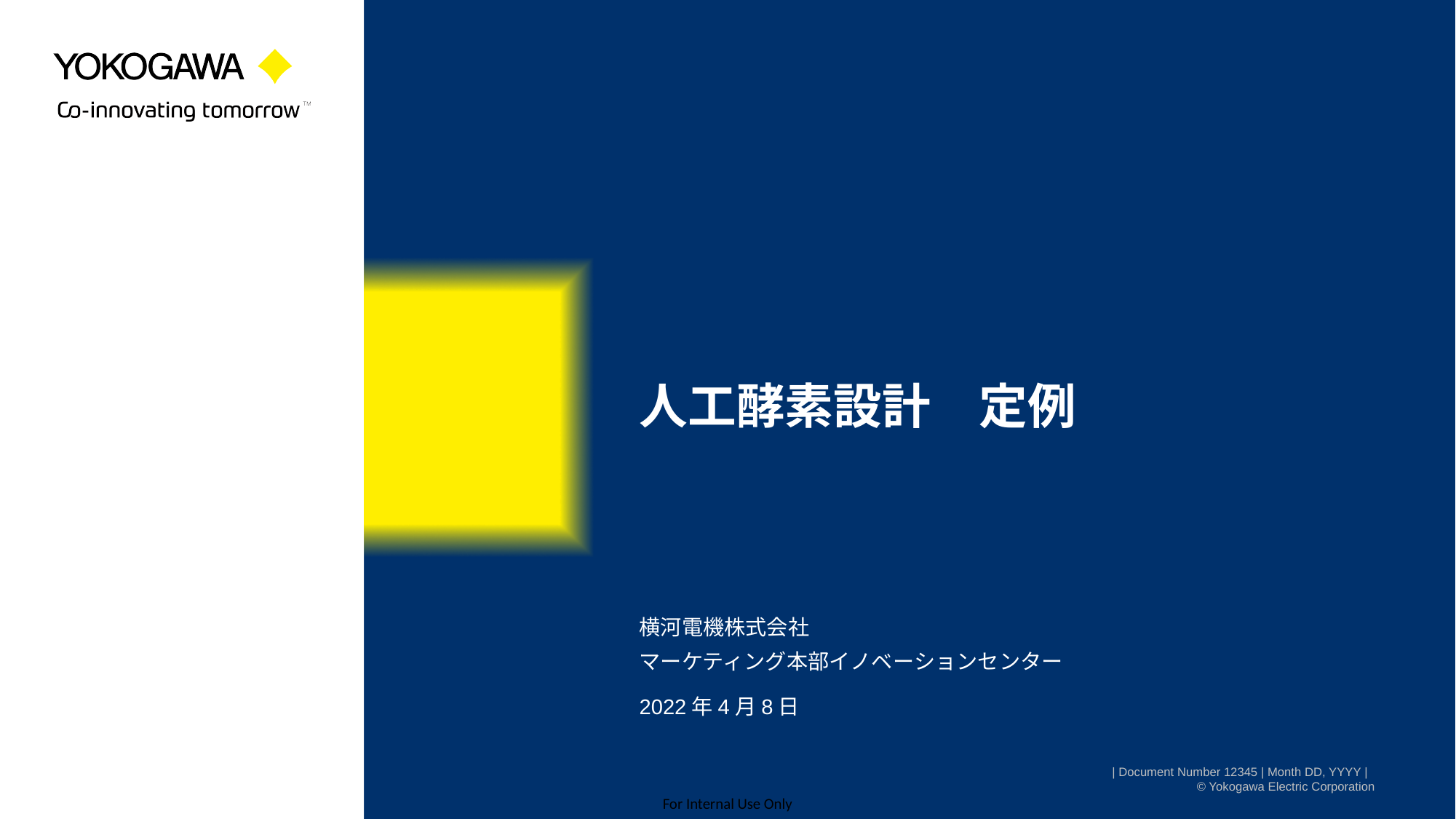

# 人工酵素設計　定例

横河電機株式会社
マーケティング本部イノベーションセンター
2022年4月8日